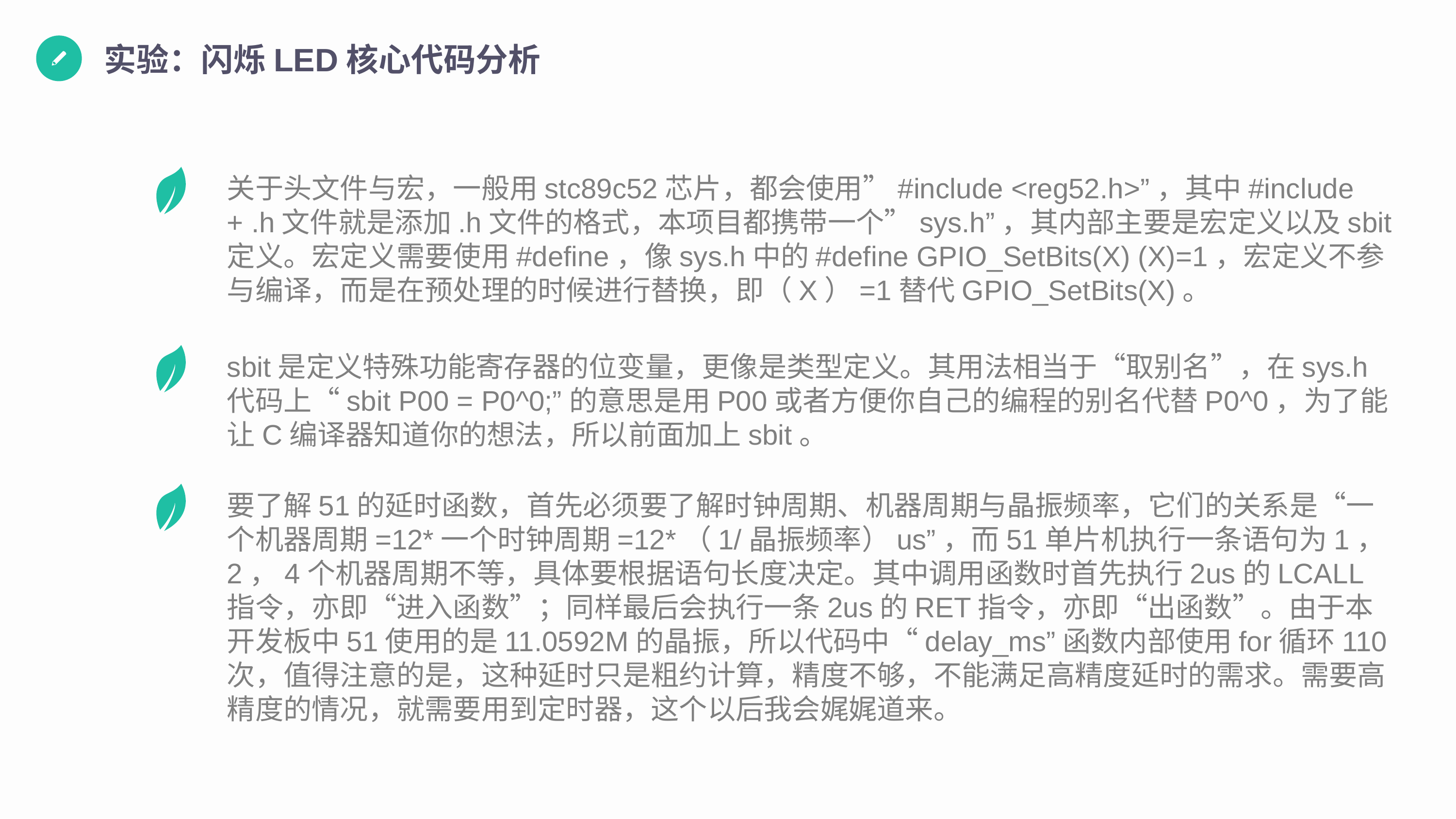

实验：闪烁LED核心代码分析

关于头文件与宏，一般用stc89c52芯片，都会使用”#include <reg52.h>”，其中#include + .h文件就是添加.h文件的格式，本项目都携带一个”sys.h”，其内部主要是宏定义以及sbit定义。宏定义需要使用#define，像sys.h中的#define GPIO_SetBits(X) (X)=1，宏定义不参与编译，而是在预处理的时候进行替换，即（X）=1替代GPIO_SetBits(X)。

sbit是定义特殊功能寄存器的位变量，更像是类型定义。其用法相当于“取别名”，在sys.h代码上“sbit P00 = P0^0;”的意思是用P00或者方便你自己的编程的别名代替P0^0，为了能让C编译器知道你的想法，所以前面加上sbit。

要了解51的延时函数，首先必须要了解时钟周期、机器周期与晶振频率，它们的关系是“一个机器周期=12*一个时钟周期=12*（1/晶振频率）us”，而51单片机执行一条语句为1，2，4个机器周期不等，具体要根据语句长度决定。其中调用函数时首先执行2us的LCALL指令，亦即“进入函数”；同样最后会执行一条2us的RET指令，亦即“出函数”。由于本开发板中51使用的是11.0592M的晶振，所以代码中“delay_ms”函数内部使用for循环110次，值得注意的是，这种延时只是粗约计算，精度不够，不能满足高精度延时的需求。需要高精度的情况，就需要用到定时器，这个以后我会娓娓道来。